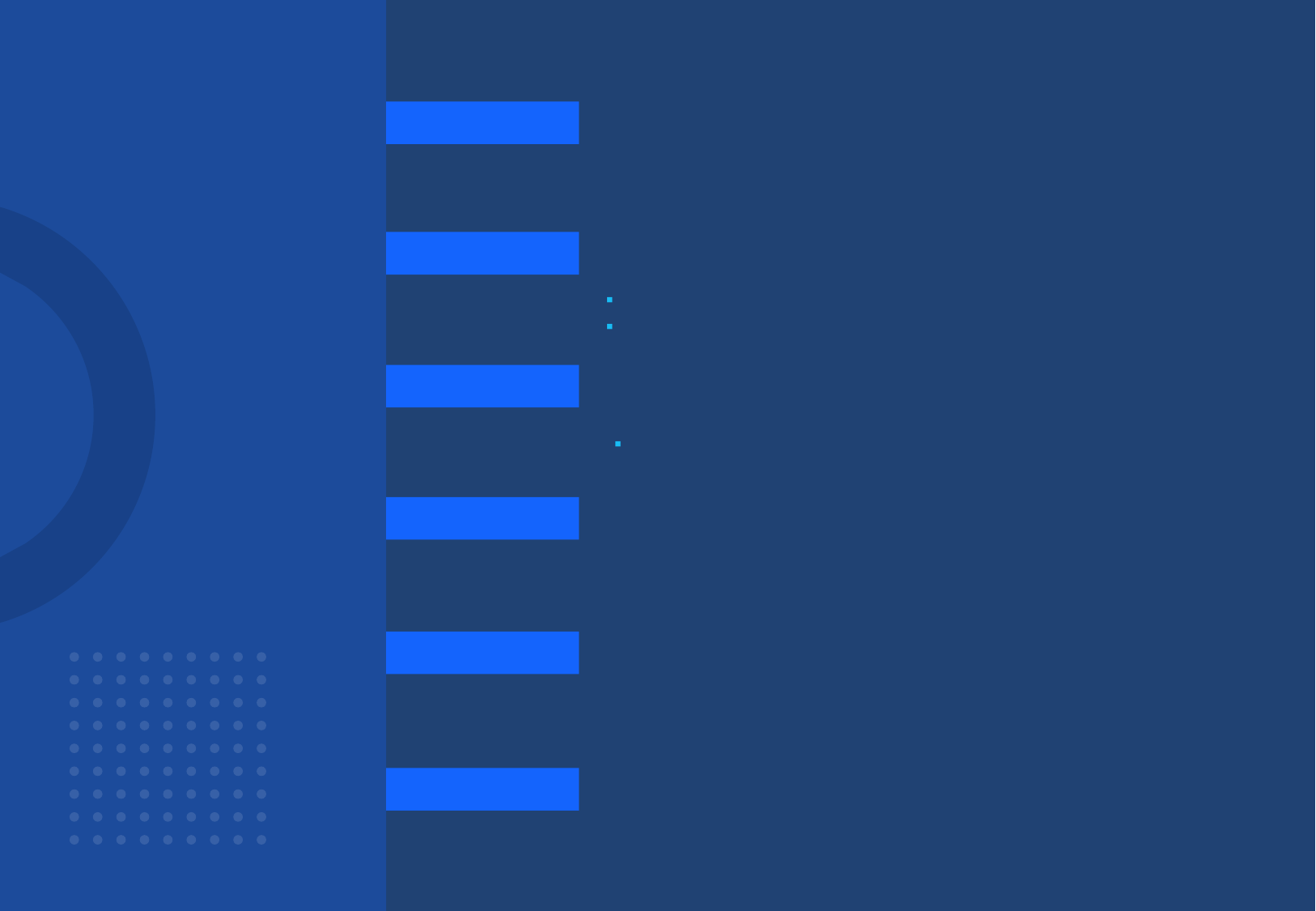

목차
1
CHAPTER
데이터 분석가란?
2
CHAPTER
핵심 역량
Hard Skill
Soft Skill

3
CHAPTER
업무 방식
데이터 분석가의 단계 별 업무 방식
4
CHAPTER
채용 공고를 통해 알아보는 DA
5
CHAPTER
자격증
6
CHAPTER
결론